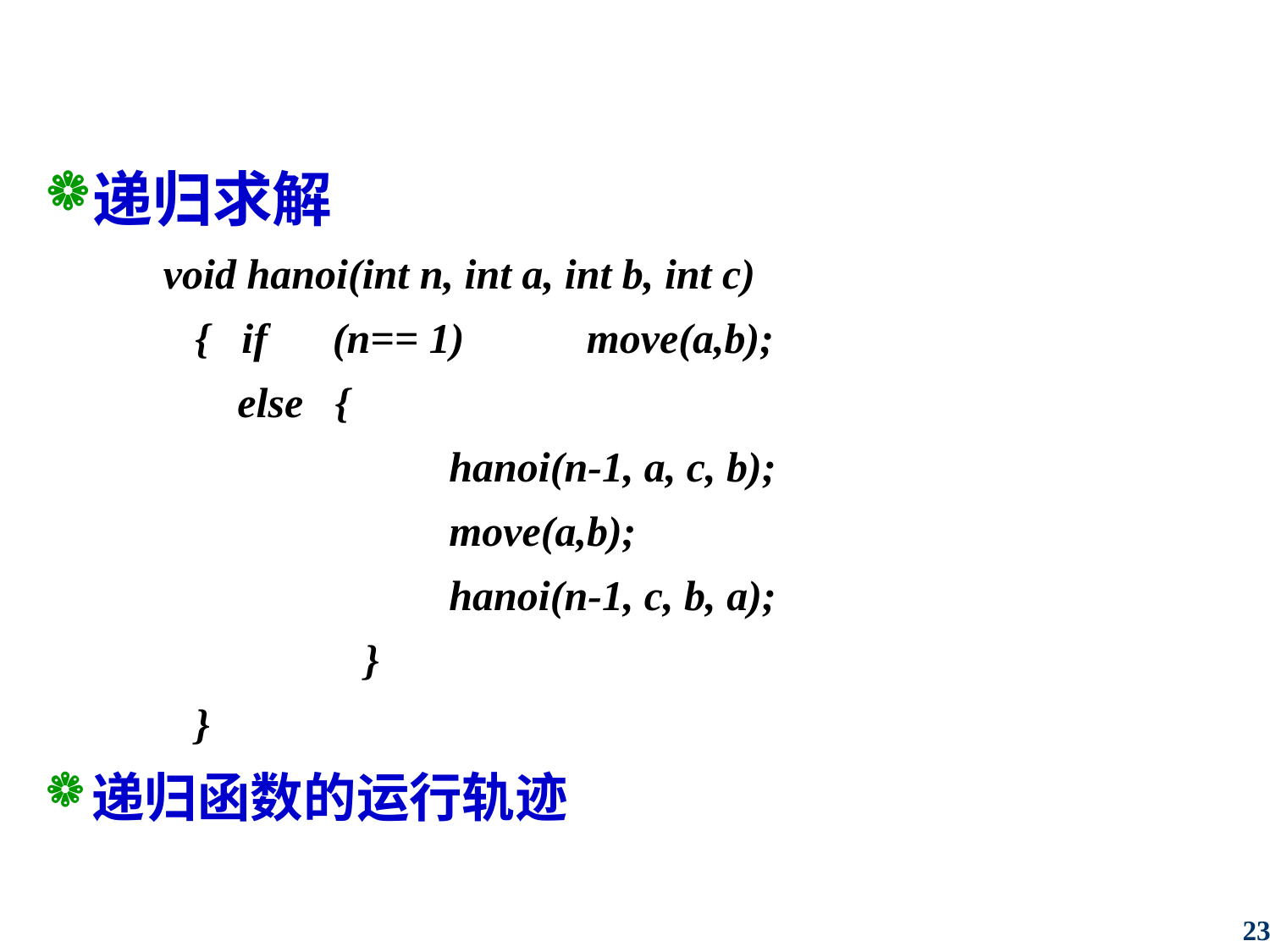

# 2.1  递归的概念
递归求解
void hanoi(int n, int a, int b, int c)
   {   if	 (n== 1)	 move(a,b);
       else   {
          		hanoi(n-1, a, c, b);
          		move(a,b);
          		hanoi(n-1, c, b, a);
		    }
   }
递归函数的运行轨迹